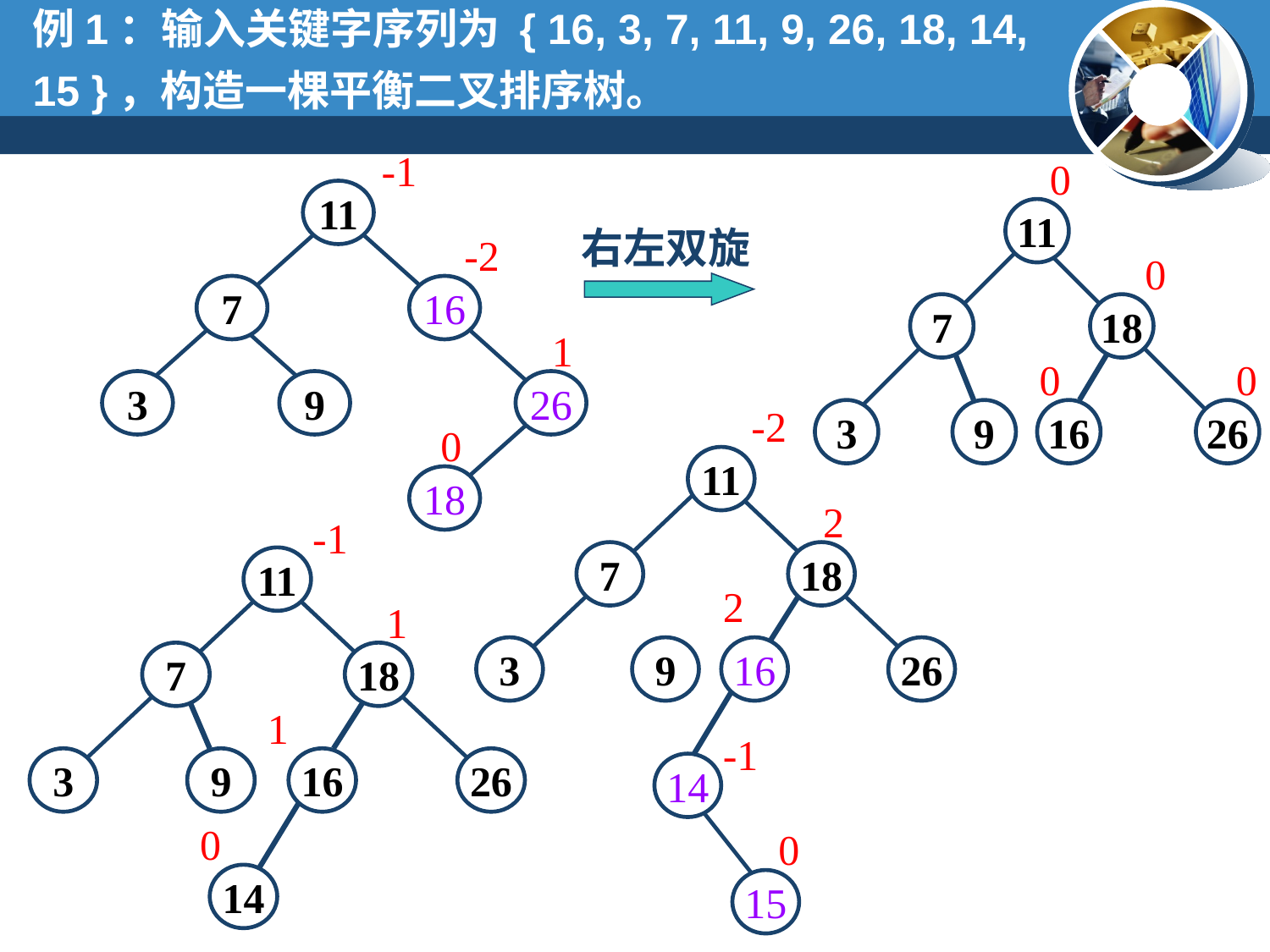

例1：输入关键字序列为 { 16, 3, 7, 11, 9, 26, 18, 14, 15 }，构造一棵平衡二叉排序树。
-1
11
7
16
3
9
26
18
-2

1

0

0
11
7
18
3
9
16
26
0

0

0
右左双旋

-2
11
7
18
3
9
16
26
14
15

2

2

-1

0
-1
11
7
18
3
9
16
26
14
1

1

0